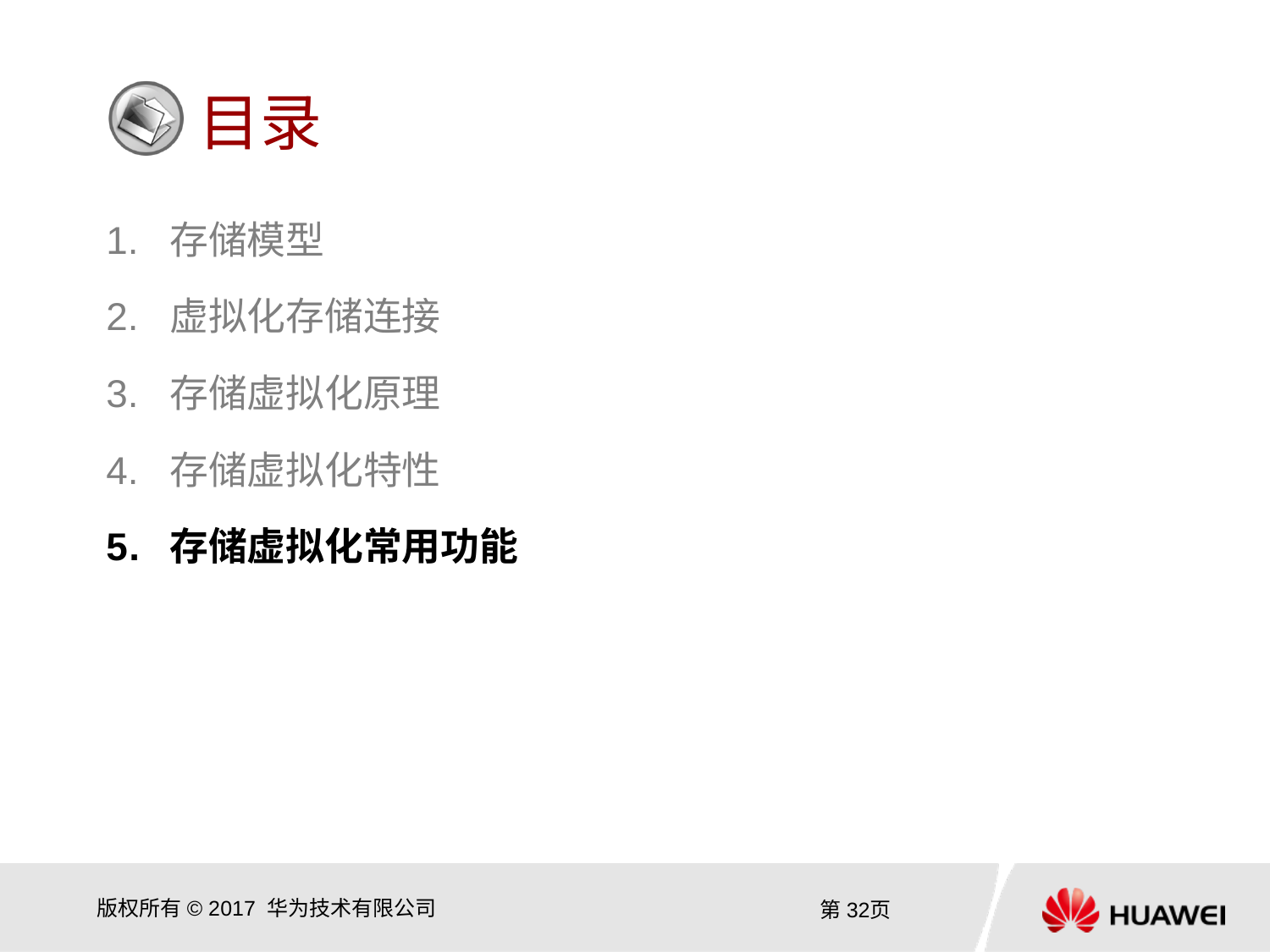

存储模型
虚拟化存储连接
存储虚拟化原理
存储虚拟化特性
存储虚拟化常用功能